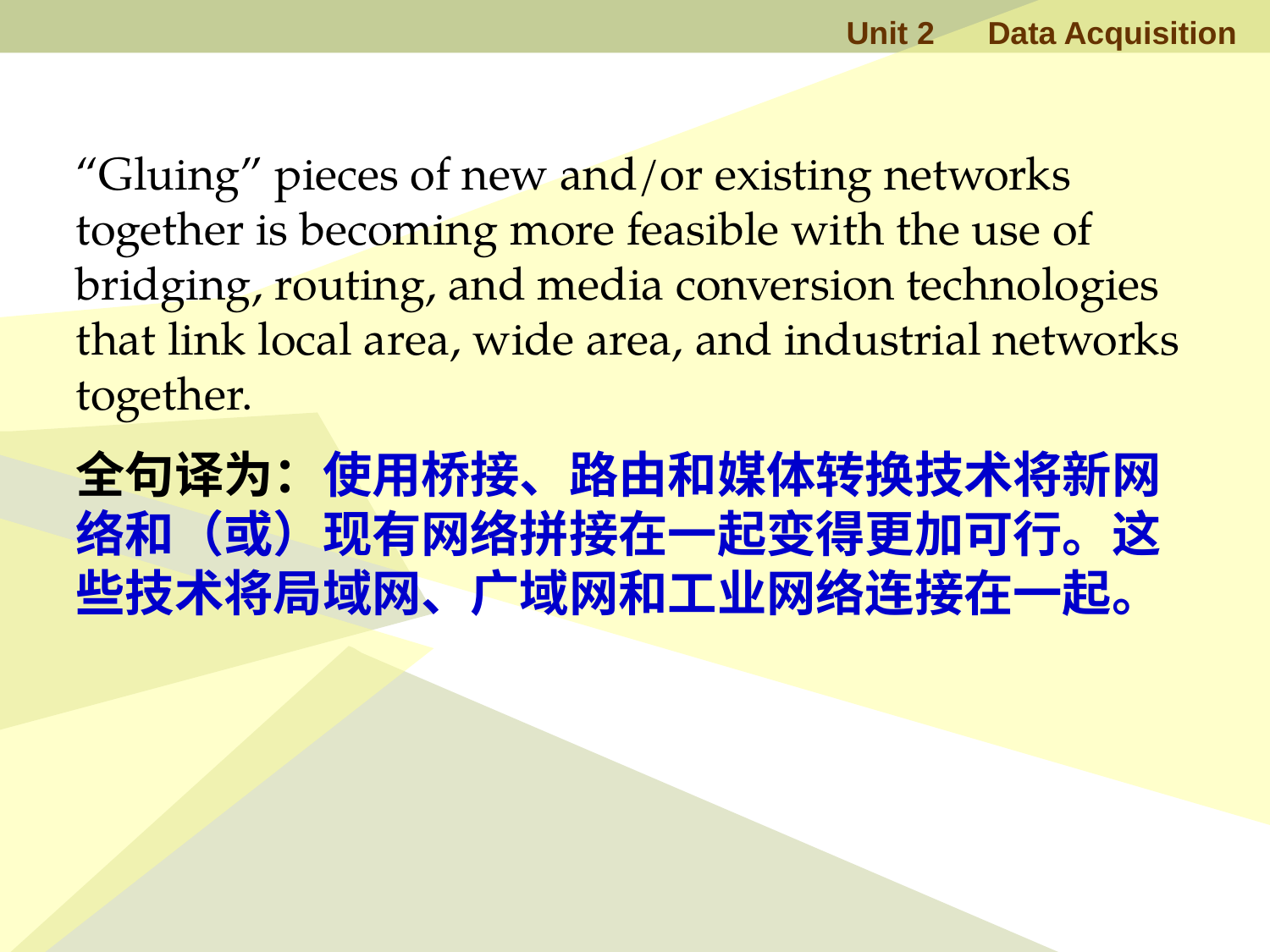

“Gluing” pieces of new and/or existing networks together is becoming more feasible with the use of bridging, routing, and media conversion technologies that link local area, wide area, and industrial networks together.
全句译为：使用桥接、路由和媒体转换技术将新网络和（或）现有网络拼接在一起变得更加可行。这些技术将局域网、广域网和工业网络连接在一起。